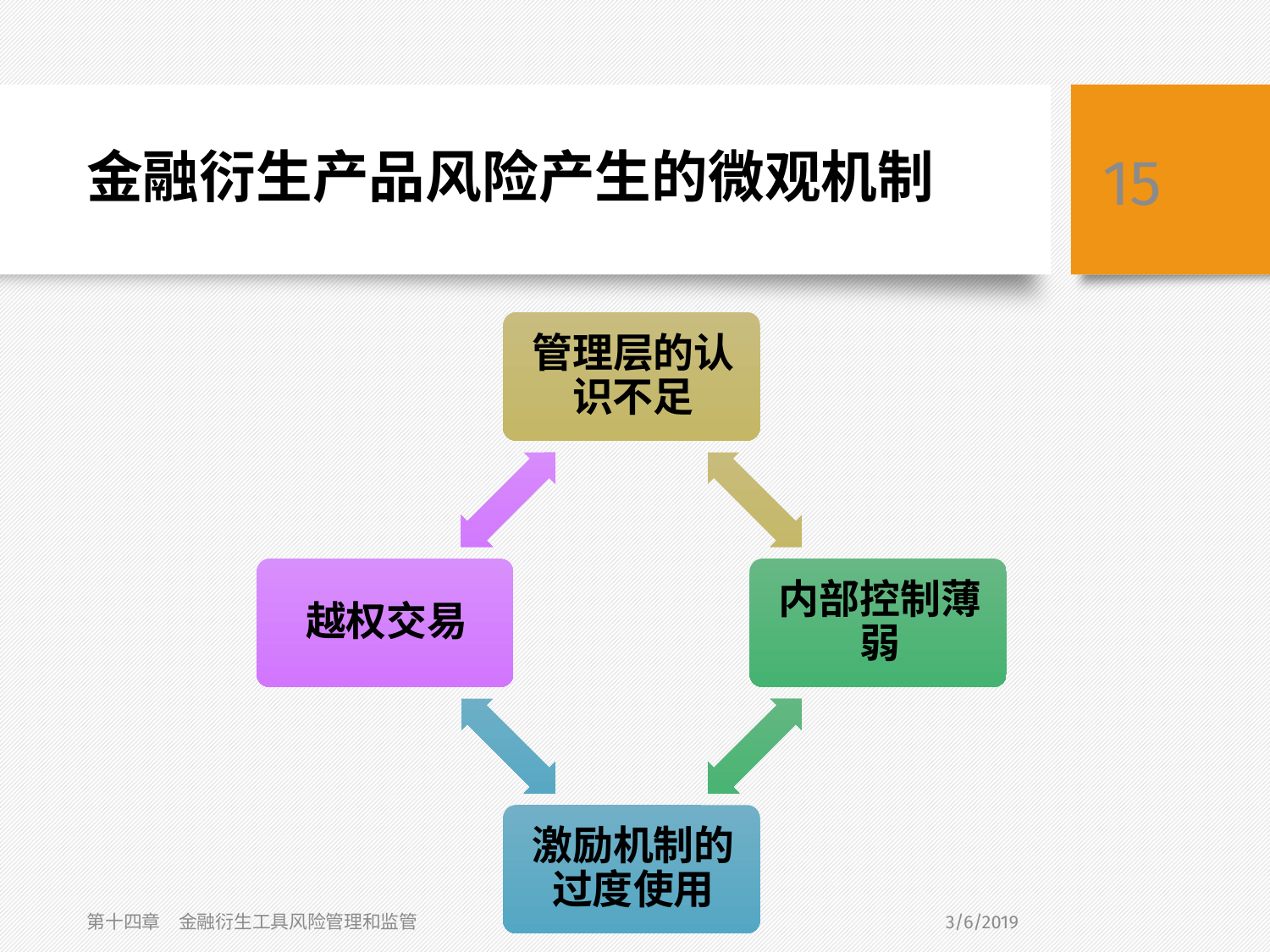

# 金融衍生产品风险产生的微观机制
15
管理层的认识不足

内部控制薄弱

激励机制的过度使用

越权交易

3/6/2019
第十四章　金融衍生工具风险管理和监管